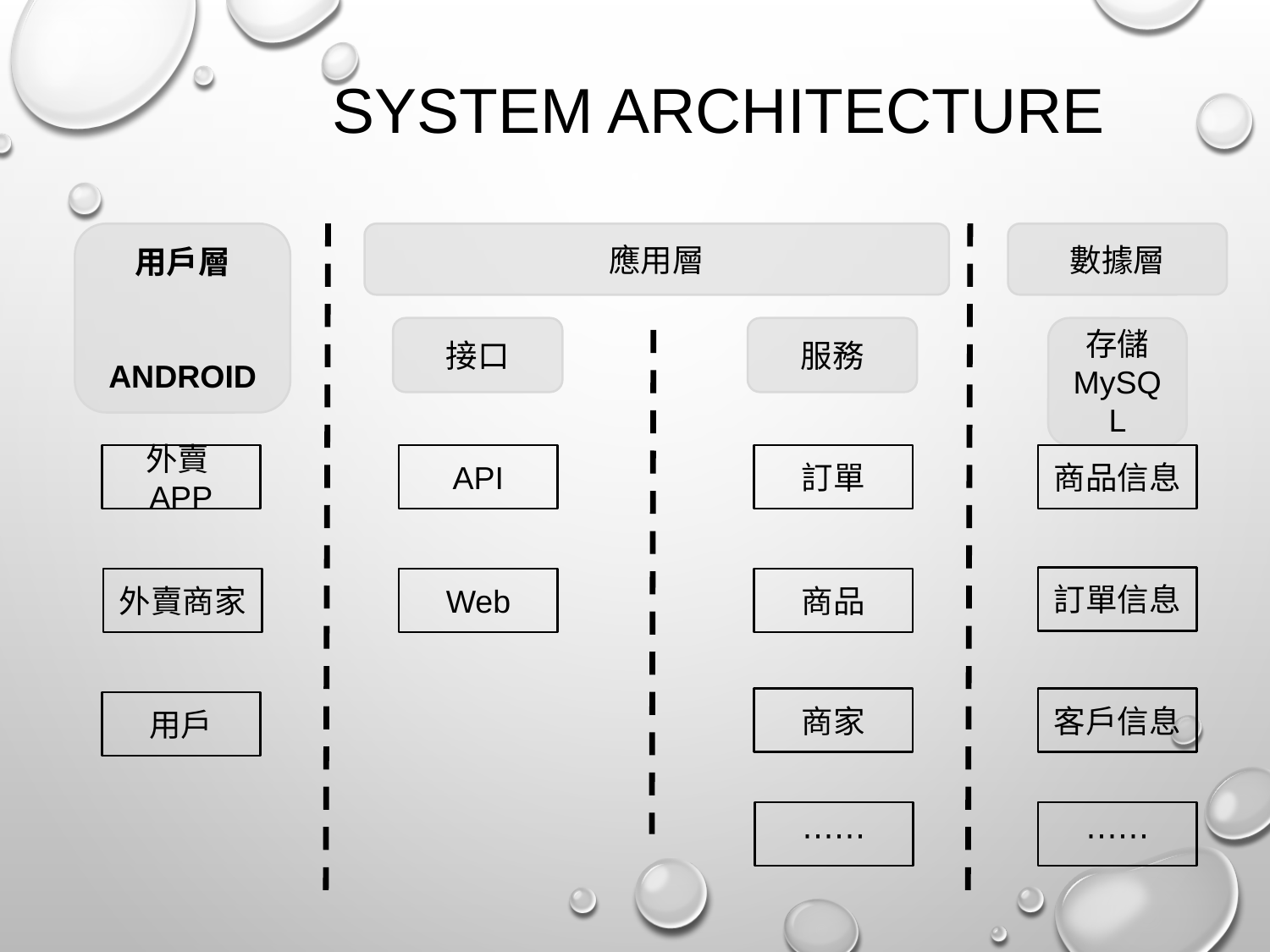

# System Architecture
用戶層

ANDROID
應用層
數據層
接口
服務
存儲
MySQL
外賣APP
API
訂單
商品信息
訂單信息
外賣商家
Web
商品
商家
客戶信息
用戶
⋯⋯
⋯⋯